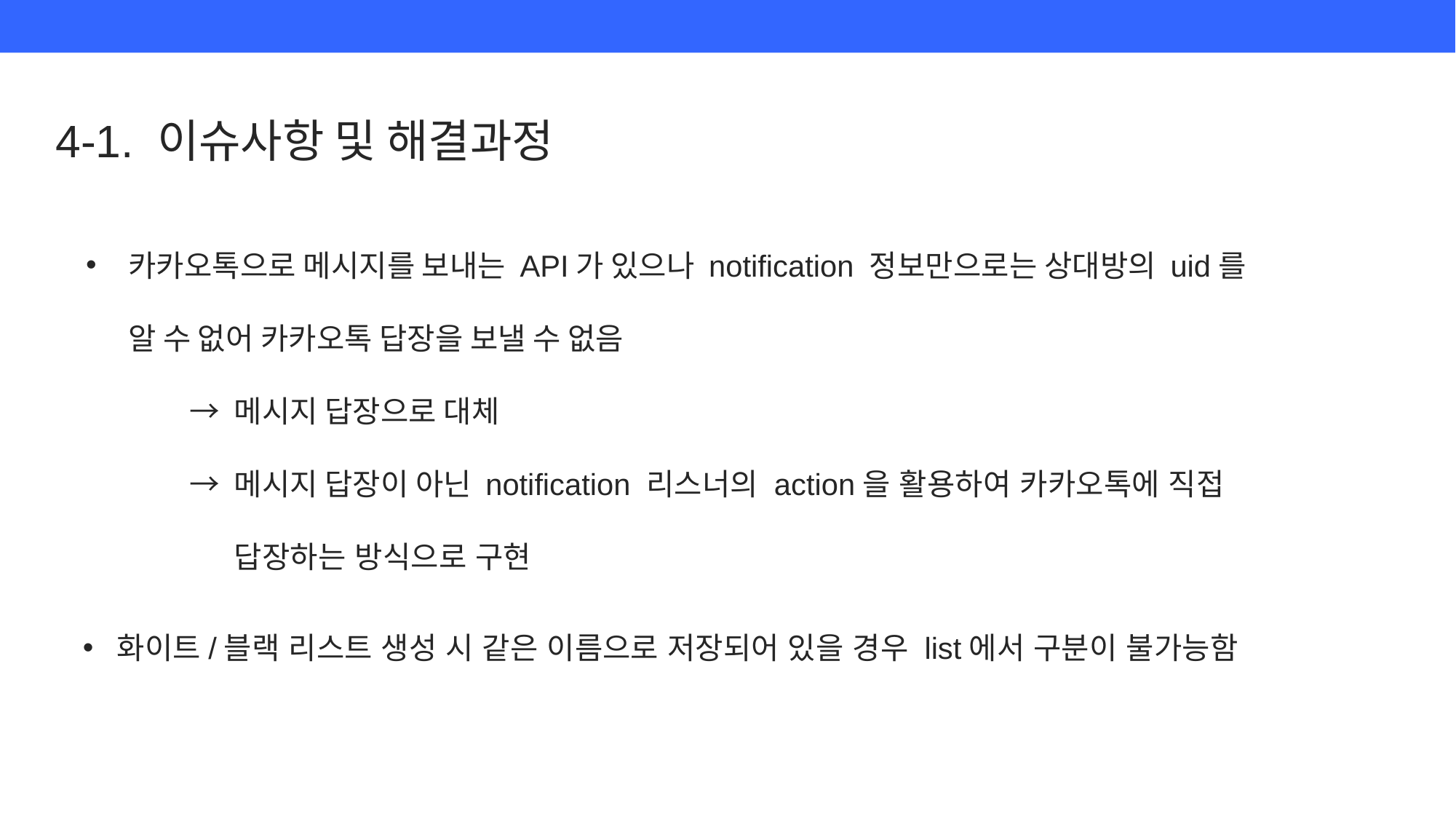

4-1. 이슈사항 및 해결과정
카카오톡으로 메시지를 보내는 API가 있으나 notification 정보만으로는 상대방의 uid를 알 수 없어 카카오톡 답장을 보낼 수 없음
	 → 메시지 답장으로 대체
	 → 메시지 답장이 아닌 notification 리스너의 action을 활용하여 카카오톡에 직접 	  	      답장하는 방식으로 구현
화이트/블랙 리스트 생성 시 같은 이름으로 저장되어 있을 경우 list에서 구분이 불가능함